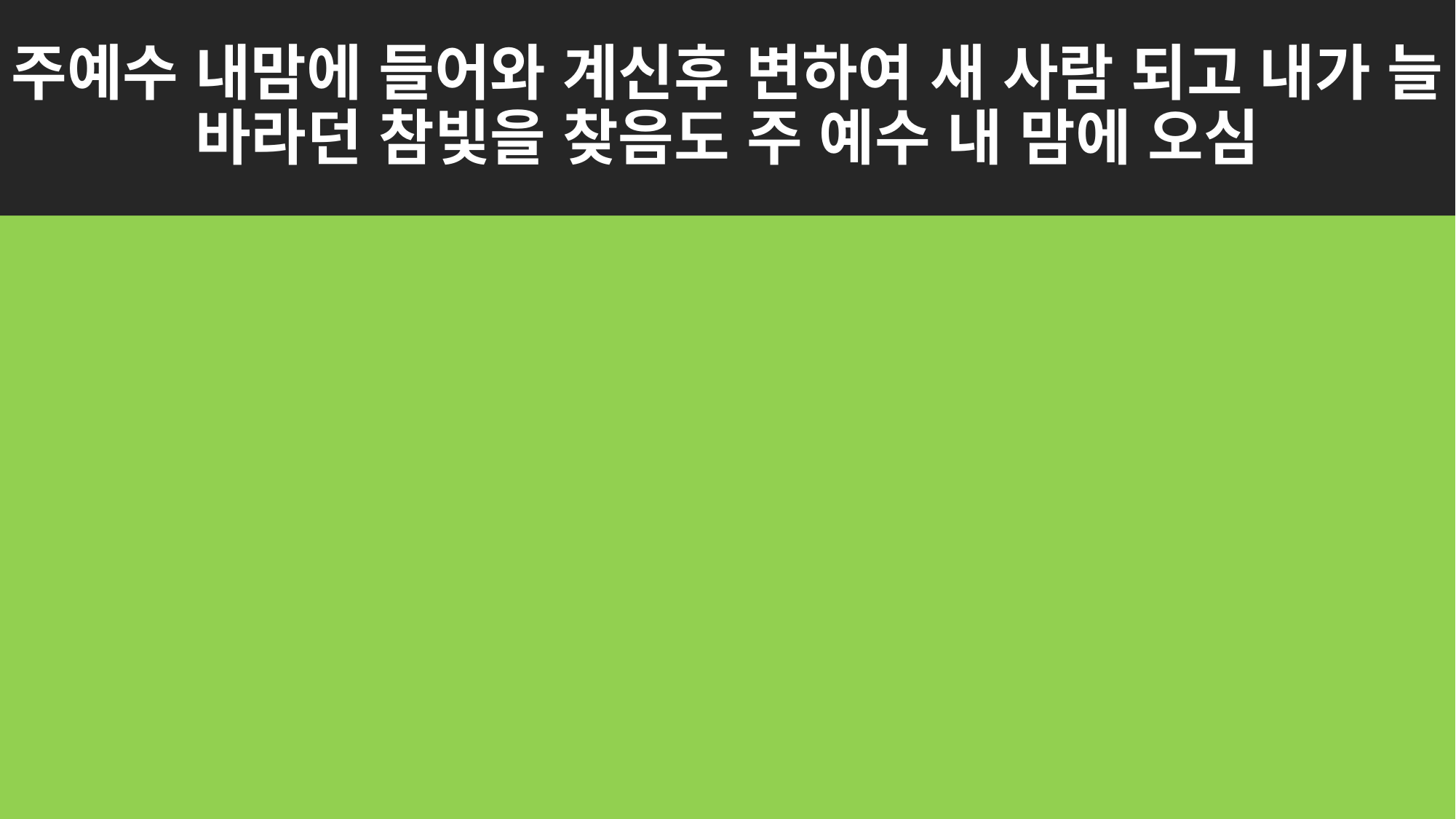

# 주예수 내맘에 들어와 계신후 변하여 새 사람 되고 내가 늘 바라던 참빛을 찾음도 주 예수 내 맘에 오심